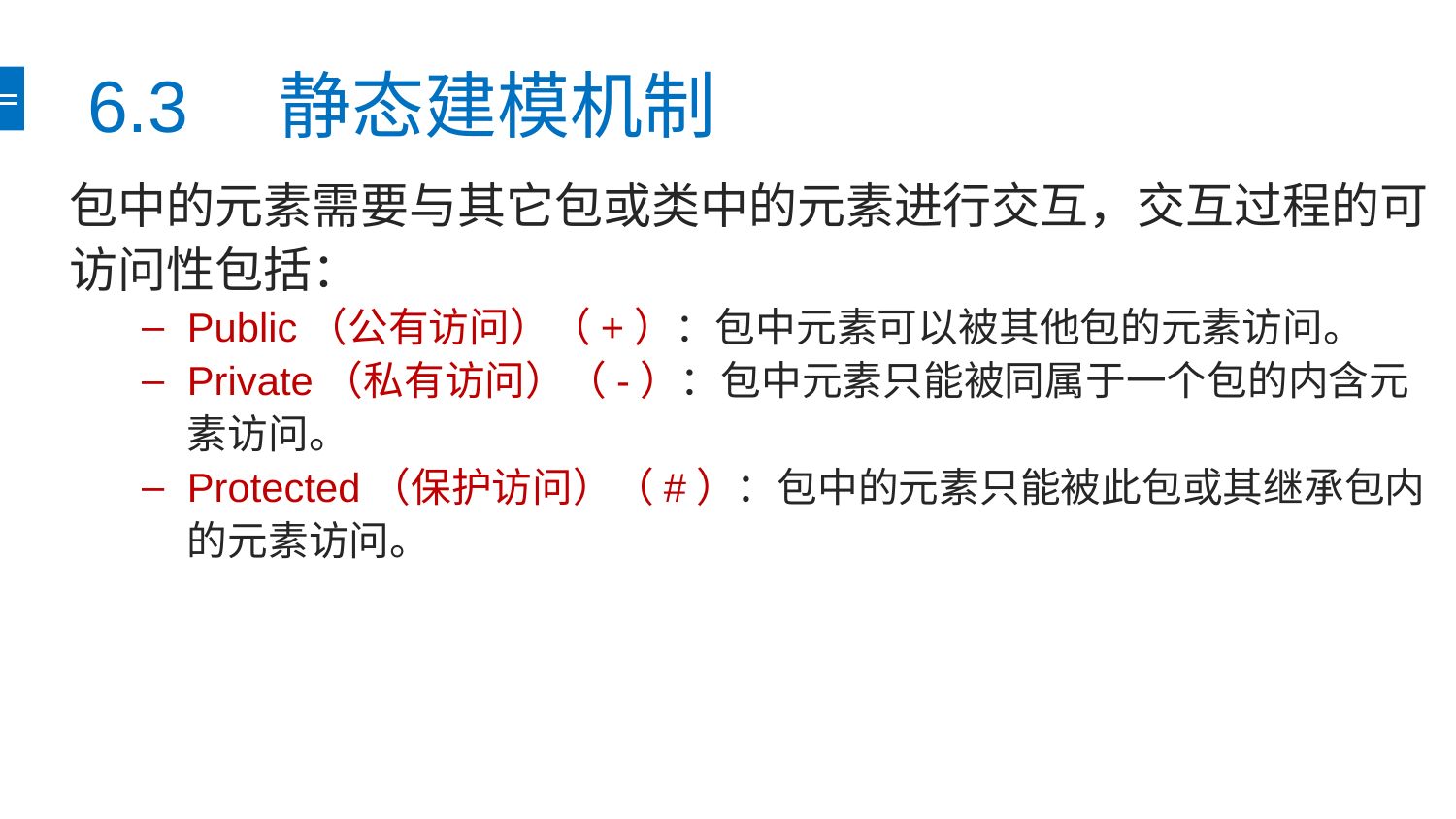

# 6.3　静态建模机制
包中的元素需要与其它包或类中的元素进行交互，交互过程的可访问性包括：
Public（公有访问）（+）：包中元素可以被其他包的元素访问。
Private（私有访问）（-）：包中元素只能被同属于一个包的内含元素访问。
Protected（保护访问）（#）：包中的元素只能被此包或其继承包内的元素访问。